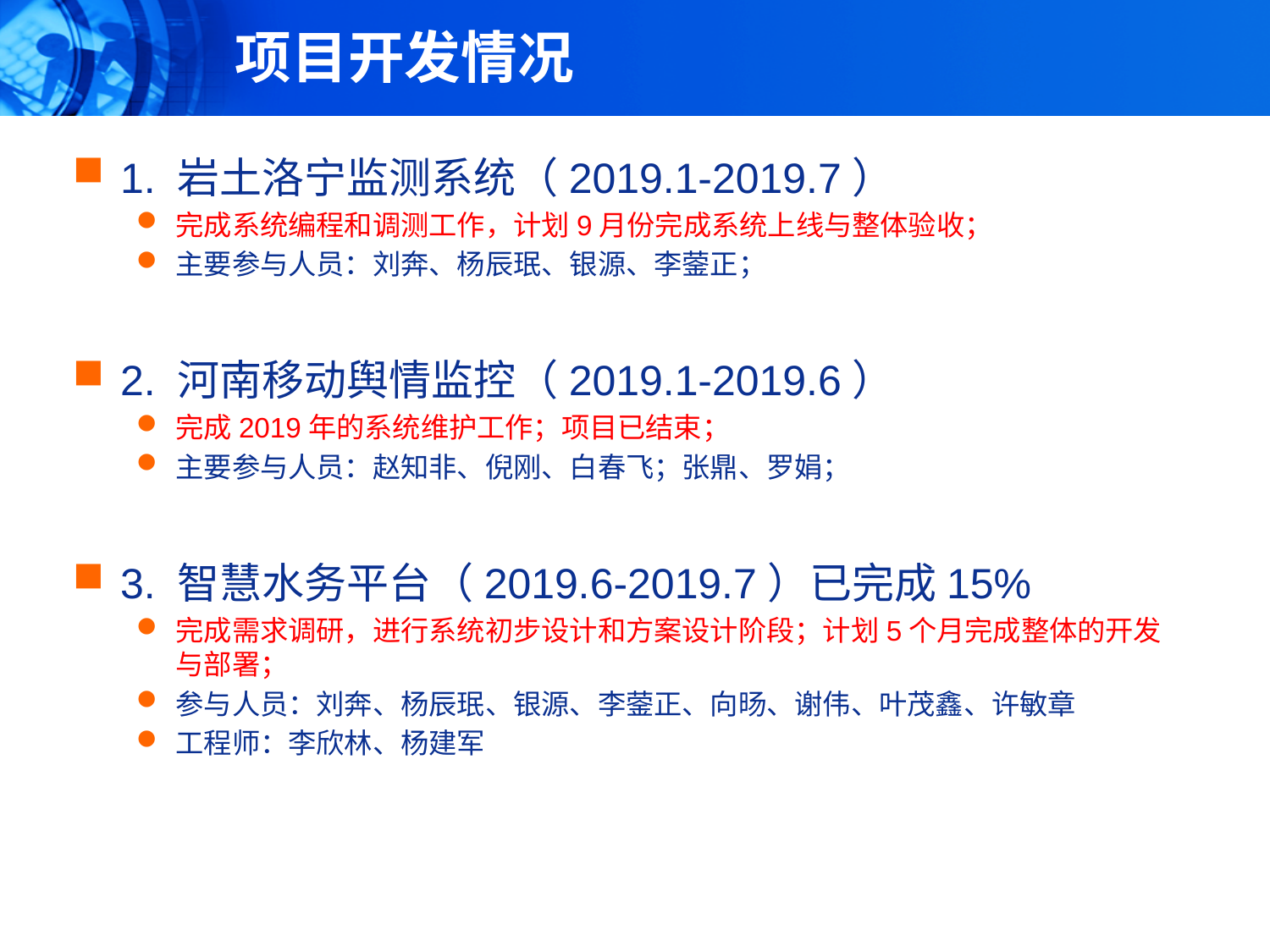

项目开发情况
1. 岩土洛宁监测系统（2019.1-2019.7）
完成系统编程和调测工作，计划9月份完成系统上线与整体验收；
主要参与人员：刘奔、杨辰珉、银源、李蓥正；

2. 河南移动舆情监控（2019.1-2019.6）
完成2019年的系统维护工作；项目已结束；
主要参与人员：赵知非、倪刚、白春飞；张鼎、罗娟；

3. 智慧水务平台（2019.6-2019.7）已完成15%
完成需求调研，进行系统初步设计和方案设计阶段；计划5个月完成整体的开发与部署；
参与人员：刘奔、杨辰珉、银源、李蓥正、向旸、谢伟、叶茂鑫、许敏章
工程师：李欣林、杨建军